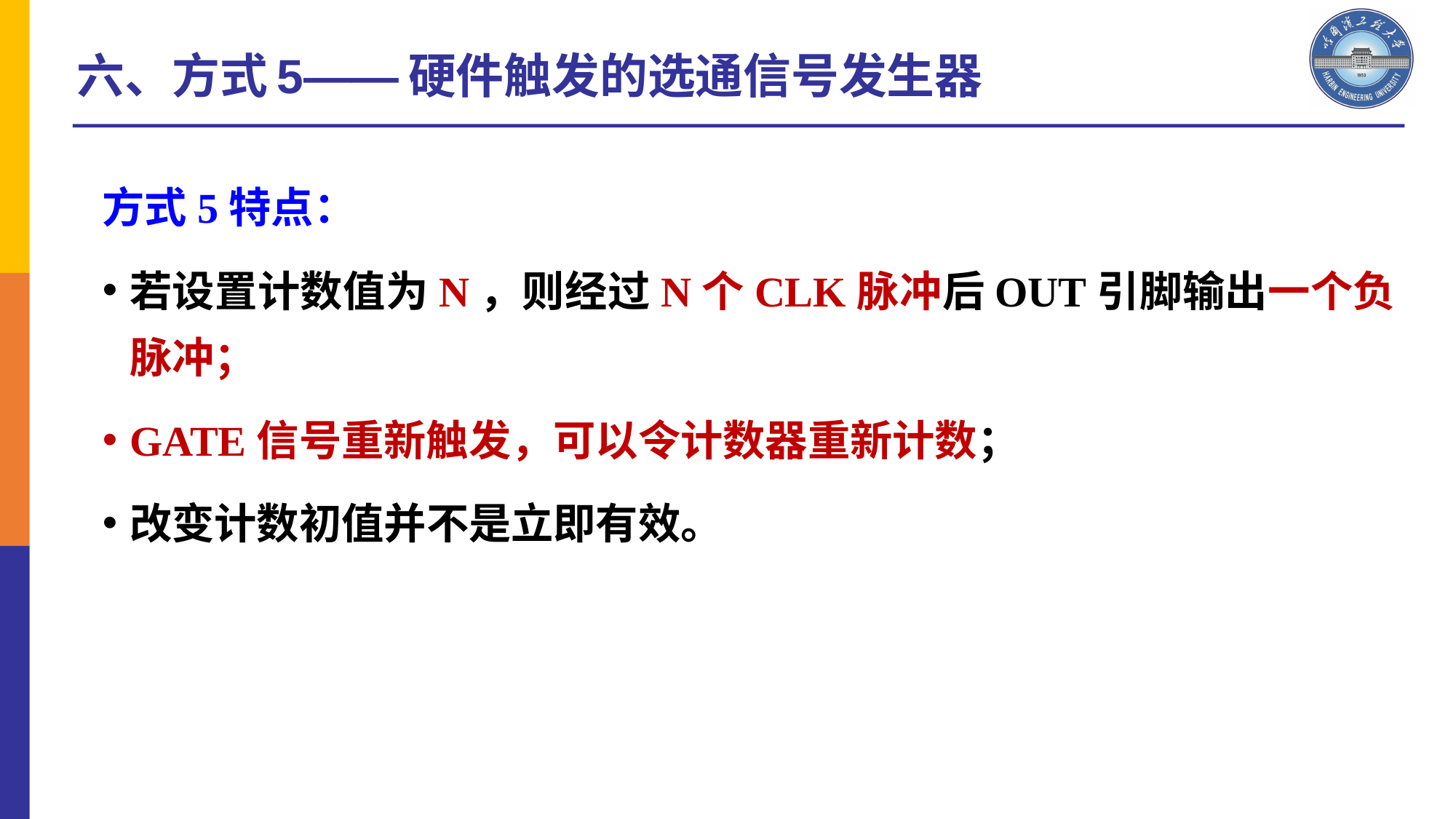

六、方式5——硬件触发的选通信号发生器
方式5特点：
若设置计数值为N，则经过N个CLK脉冲后OUT引脚输出一个负脉冲；
GATE信号重新触发，可以令计数器重新计数；
改变计数初值并不是立即有效。